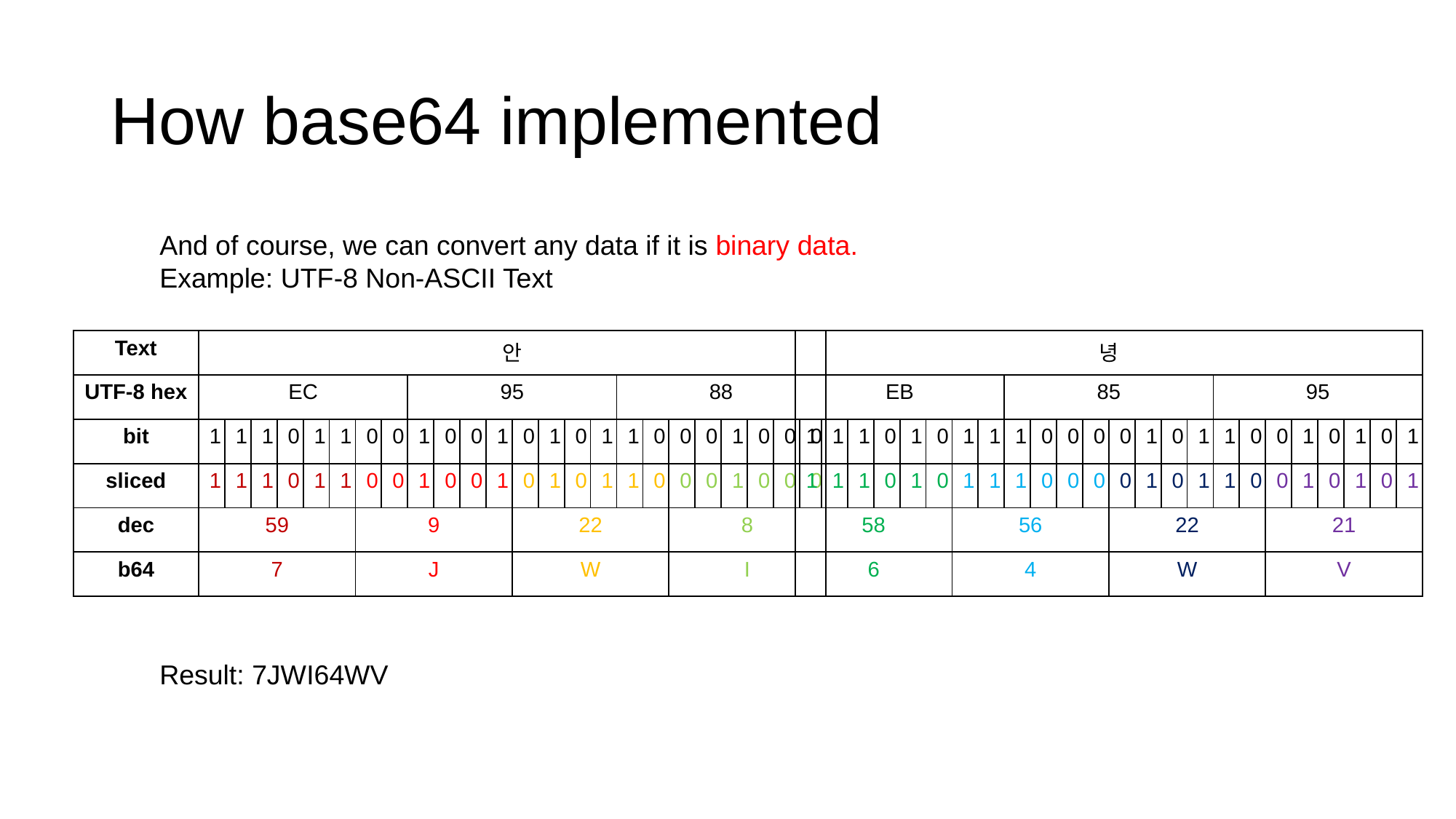

# How base64 implemented
And of course, we can convert any data if it is binary data.
Example: UTF-8 Non-ASCII Text
| Text | 안 |  |  |  |  |  |  |  |  |  |  |  |  |  |  |  |  |  |  |  |  |  |  |  |
| --- | --- | --- | --- | --- | --- | --- | --- | --- | --- | --- | --- | --- | --- | --- | --- | --- | --- | --- | --- | --- | --- | --- | --- | --- |
| UTF-8 hex | EC |  |  |  |  |  |  |  | 95 |  |  |  |  |  |  |  | 88 |  |  |  |  |  |  |  |
| bit | 1 | 1 | 1 | 0 | 1 | 1 | 0 | 0 | 1 | 0 | 0 | 1 | 0 | 1 | 0 | 1 | 1 | 0 | 0 | 0 | 1 | 0 | 0 | 0 |
| sliced | 1 | 1 | 1 | 0 | 1 | 1 | 0 | 0 | 1 | 0 | 0 | 1 | 0 | 1 | 0 | 1 | 1 | 0 | 0 | 0 | 1 | 0 | 0 | 0 |
| dec | 59 |  |  |  |  |  | 9 |  |  |  |  |  | 22 |  |  |  |  |  | 8 |  |  |  |  |  |
| b64 | 7 |  |  |  |  |  | J |  |  |  |  |  | W |  |  |  |  |  | I |  |  |  |  |  |
| 녕 |  |  |  |  |  |  |  |  |  |  |  |  |  |  |  |  |  |  |  |  |  |  |  |
| --- | --- | --- | --- | --- | --- | --- | --- | --- | --- | --- | --- | --- | --- | --- | --- | --- | --- | --- | --- | --- | --- | --- | --- |
| EB |  |  |  |  |  |  |  | 85 |  |  |  |  |  |  |  | 95 |  |  |  |  |  |  |  |
| 1 | 1 | 1 | 0 | 1 | 0 | 1 | 1 | 1 | 0 | 0 | 0 | 0 | 1 | 0 | 1 | 1 | 0 | 0 | 1 | 0 | 1 | 0 | 1 |
| 1 | 1 | 1 | 0 | 1 | 0 | 1 | 1 | 1 | 0 | 0 | 0 | 0 | 1 | 0 | 1 | 1 | 0 | 0 | 1 | 0 | 1 | 0 | 1 |
| 58 |  |  |  |  |  | 56 |  |  |  |  |  | 22 |  |  |  |  |  | 21 |  |  |  |  |  |
| 6 |  |  |  |  |  | 4 |  |  |  |  |  | W |  |  |  |  |  | V |  |  |  |  |  |
Result: 7JWI64WV